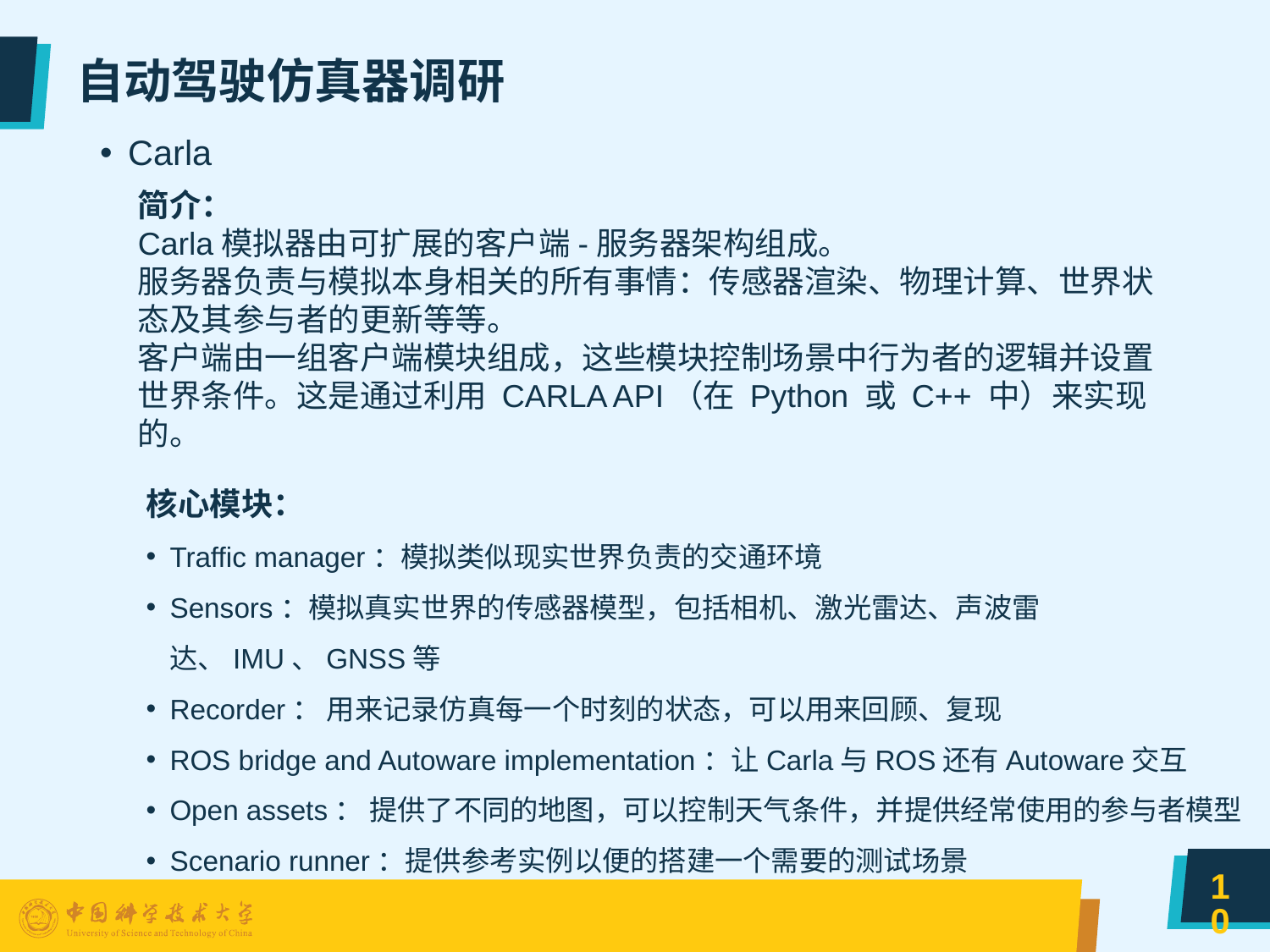

# 自动驾驶仿真器调研
Carla
简介：
Carla模拟器由可扩展的客户端-服务器架构组成。
服务器负责与模拟本身相关的所有事情：传感器渲染、物理计算、世界状态及其参与者的更新等等。
客户端由一组客户端模块组成，这些模块控制场景中行为者的逻辑并设置世界条件。这是通过利用 CARLA API（在 Python 或 C++ 中）来实现的。
核心模块：
Traffic manager：模拟类似现实世界负责的交通环境
Sensors：模拟真实世界的传感器模型，包括相机、激光雷达、声波雷达、IMU、GNSS等
Recorder： 用来记录仿真每一个时刻的状态，可以用来回顾、复现
ROS bridge and Autoware implementation：让Carla与ROS还有Autoware交互
Open assets： 提供了不同的地图，可以控制天气条件，并提供经常使用的参与者模型
Scenario runner：提供参考实例以便的搭建一个需要的测试场景
10